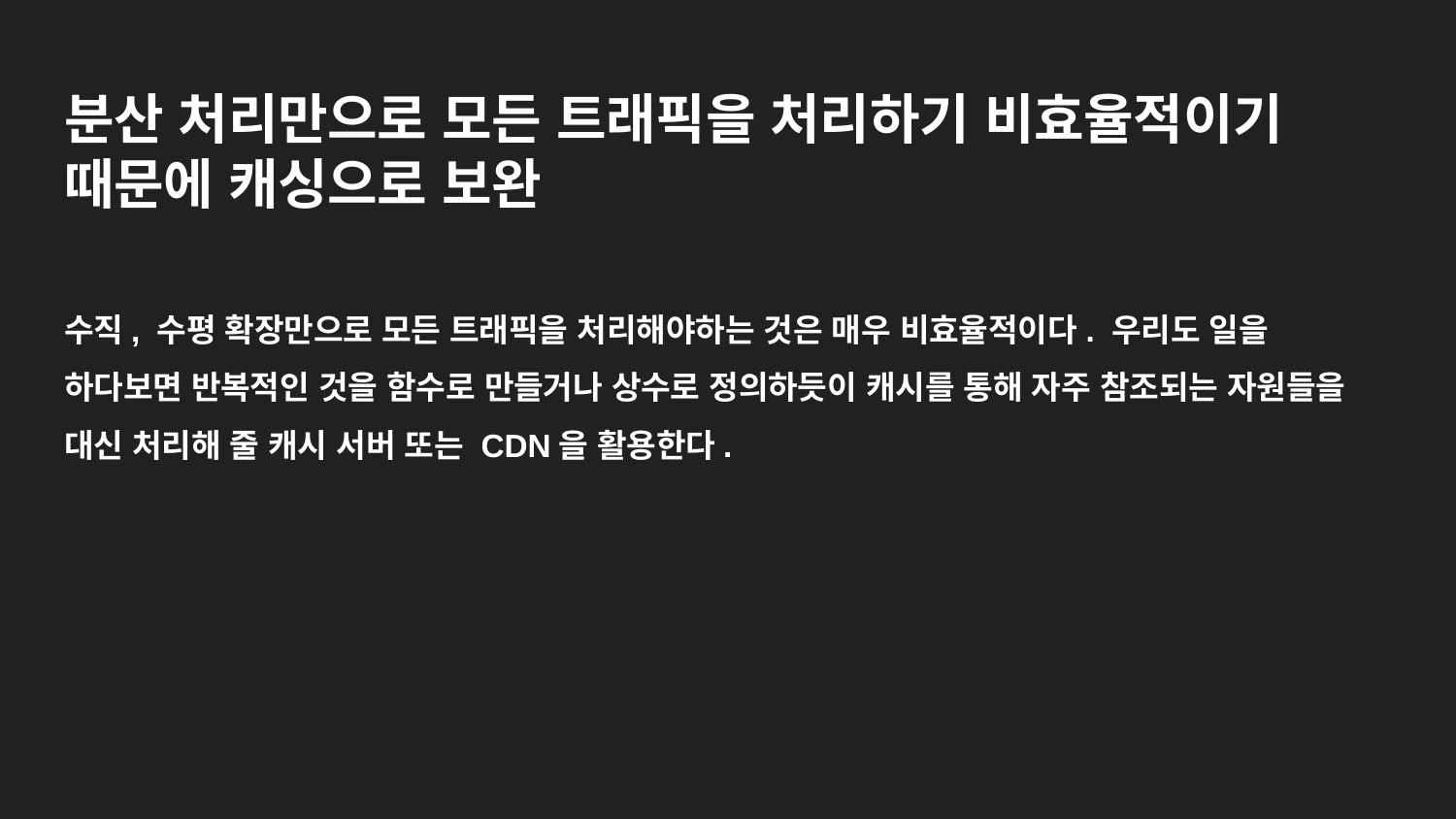

# 분산 처리만으로 모든 트래픽을 처리하기 비효율적이기
때문에 캐싱으로 보완
수직, 수평 확장만으로 모든 트래픽을 처리해야하는 것은 매우 비효율적이다. 우리도 일을 하다보면 반복적인 것을 함수로 만들거나 상수로 정의하듯이 캐시를 통해 자주 참조되는 자원들을 대신 처리해 줄 캐시 서버 또는 CDN을 활용한다.